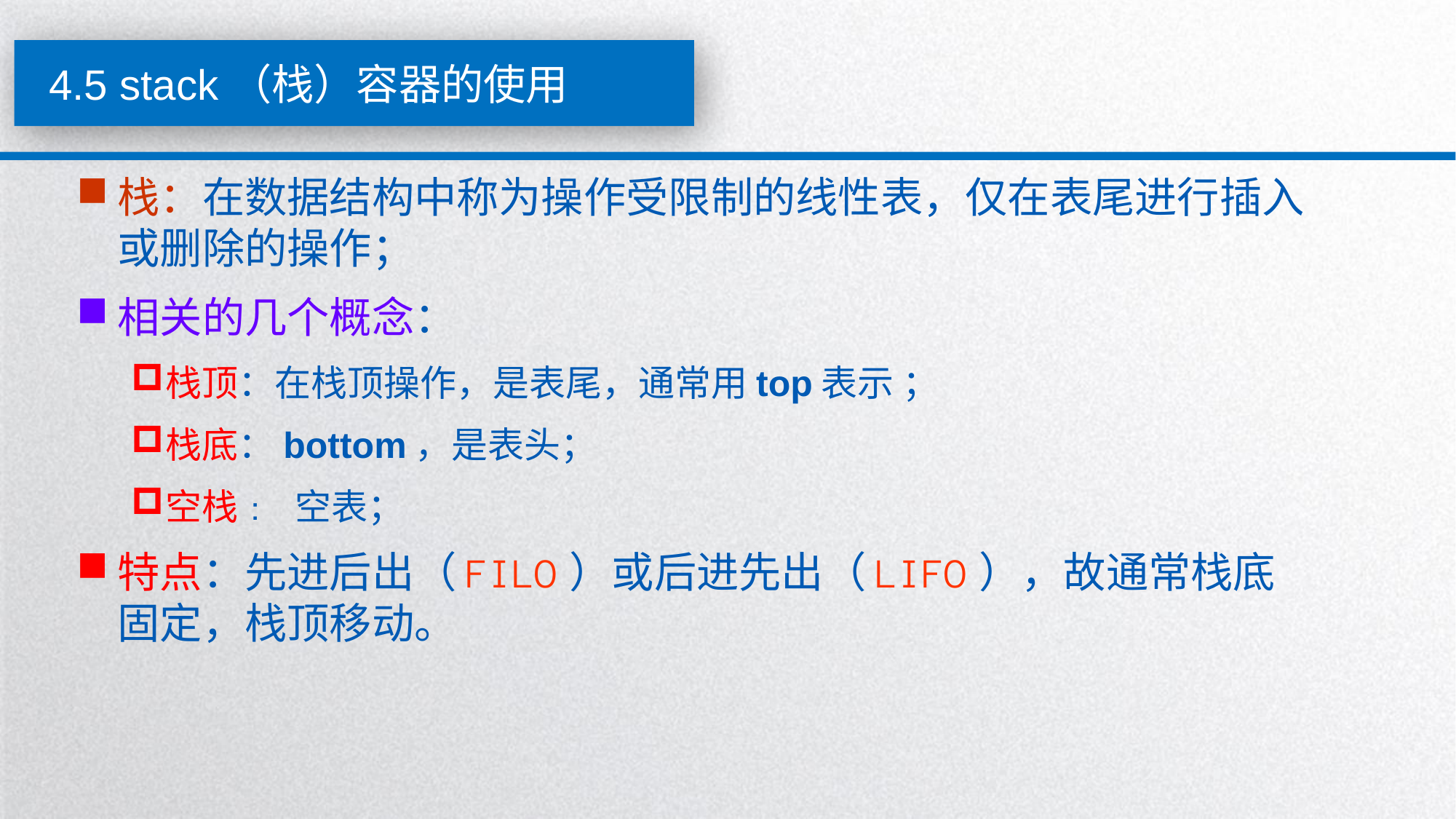

4.5 stack（栈）容器的使用
栈：在数据结构中称为操作受限制的线性表，仅在表尾进行插入或删除的操作；
相关的几个概念：
栈顶：在栈顶操作，是表尾，通常用top表示 ；
栈底：bottom，是表头；
空栈: 空表；
特点：先进后出（FILO）或后进先出（LIFO），故通常栈底固定，栈顶移动。